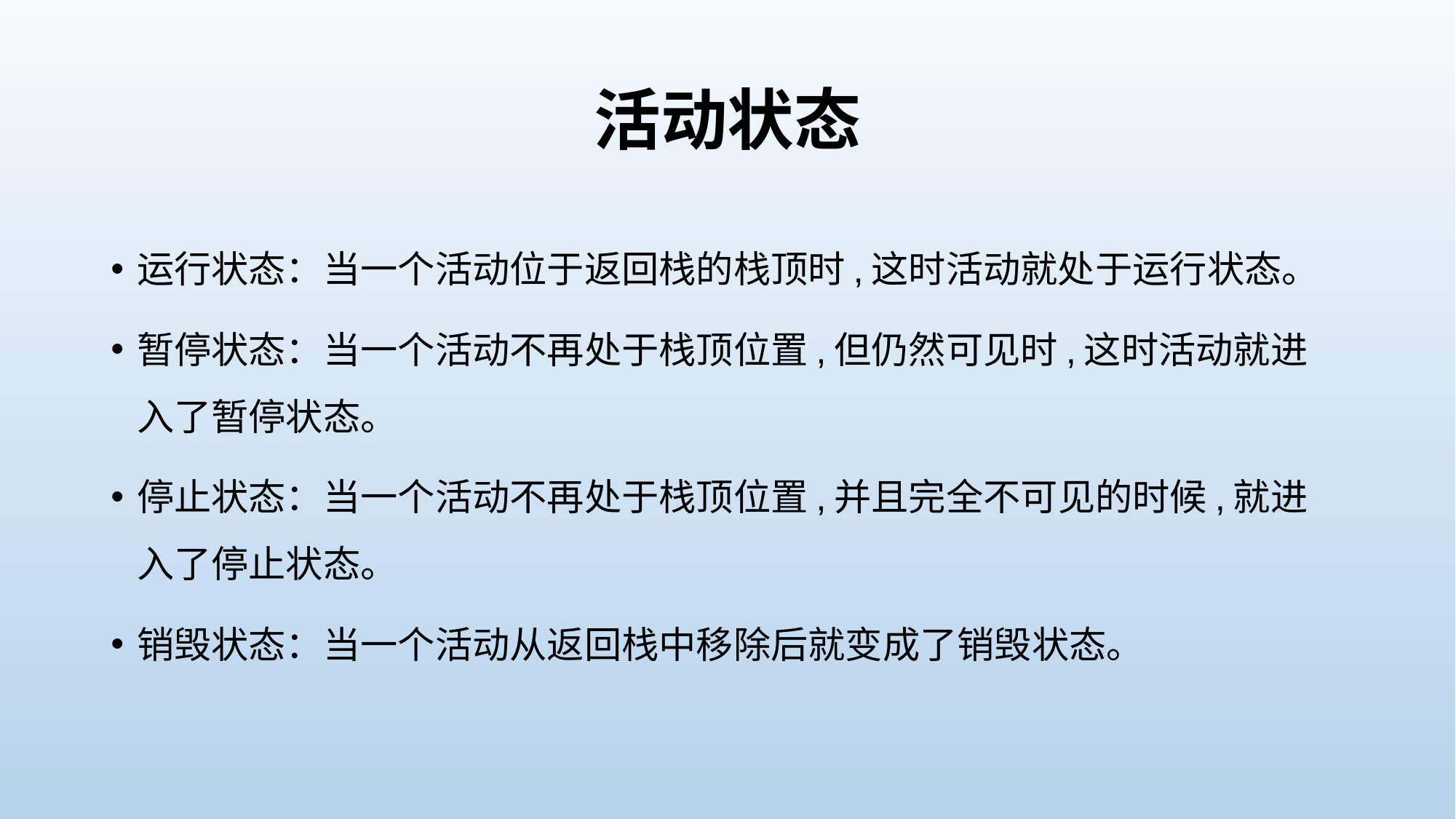

# 活动状态
运行状态：当一个活动位于返回栈的栈顶时,这时活动就处于运行状态。
暂停状态：当一个活动不再处于栈顶位置,但仍然可见时,这时活动就进入了暂停状态。
停止状态：当一个活动不再处于栈顶位置,并且完全不可见的时候,就进入了停止状态。
销毁状态：当一个活动从返回栈中移除后就变成了销毁状态。